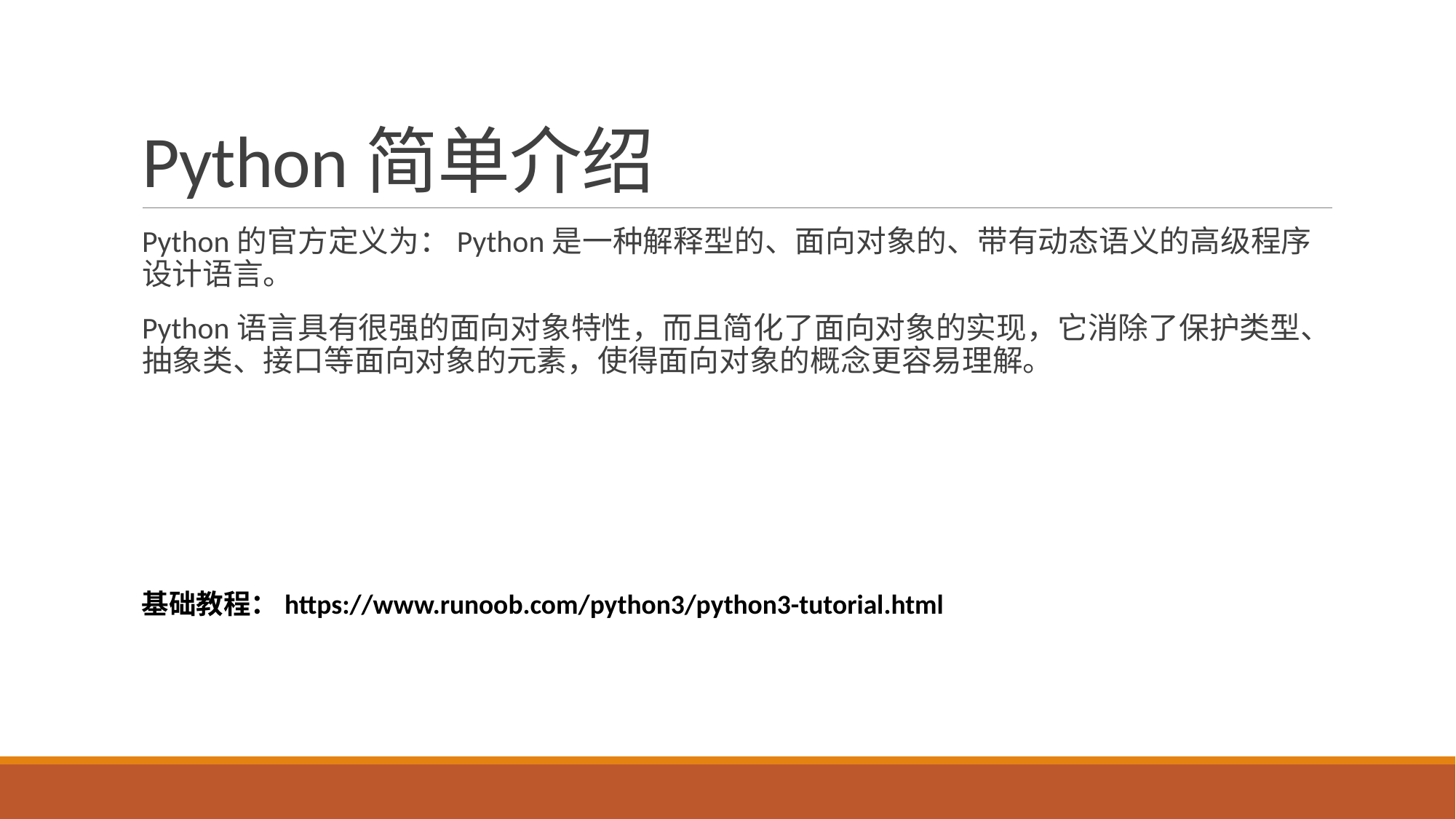

# Python简单介绍
Python的官方定义为：Python是一种解释型的、面向对象的、带有动态语义的高级程序设计语言。
Python语言具有很强的面向对象特性，而且简化了面向对象的实现，它消除了保护类型、抽象类、接口等面向对象的元素，使得面向对象的概念更容易理解。
基础教程：https://www.runoob.com/python3/python3-tutorial.html